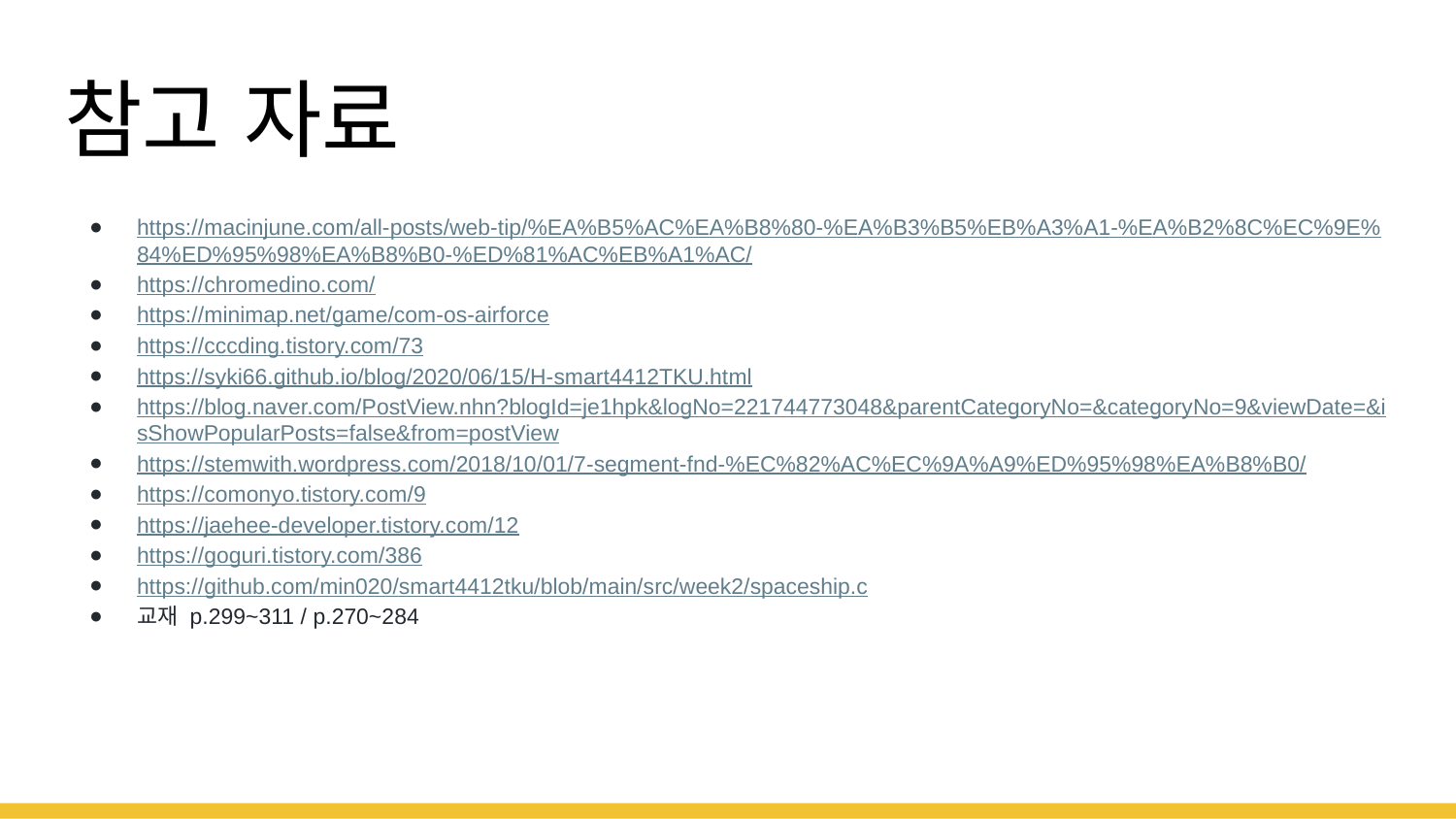

# 참고 자료
https://macinjune.com/all-posts/web-tip/%EA%B5%AC%EA%B8%80-%EA%B3%B5%EB%A3%A1-%EA%B2%8C%EC%9E%84%ED%95%98%EA%B8%B0-%ED%81%AC%EB%A1%AC/
https://chromedino.com/
https://minimap.net/game/com-os-airforce
https://cccding.tistory.com/73
https://syki66.github.io/blog/2020/06/15/H-smart4412TKU.html
https://blog.naver.com/PostView.nhn?blogId=je1hpk&logNo=221744773048&parentCategoryNo=&categoryNo=9&viewDate=&isShowPopularPosts=false&from=postView
https://stemwith.wordpress.com/2018/10/01/7-segment-fnd-%EC%82%AC%EC%9A%A9%ED%95%98%EA%B8%B0/
https://comonyo.tistory.com/9
https://jaehee-developer.tistory.com/12
https://goguri.tistory.com/386
https://github.com/min020/smart4412tku/blob/main/src/week2/spaceship.c
교재 p.299~311 / p.270~284